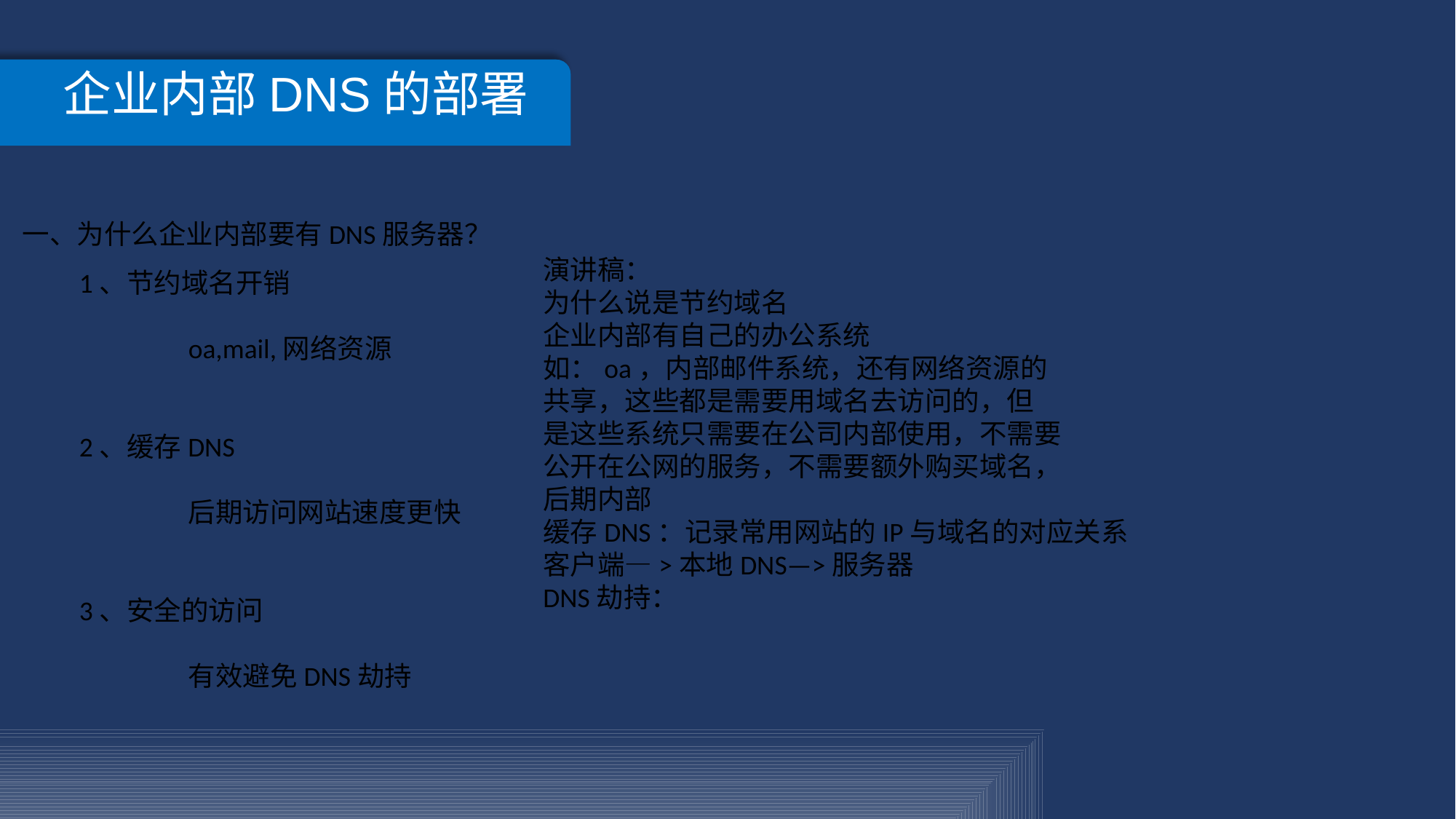

企业内部DNS的部署

一、为什么企业内部要有DNS服务器？
演讲稿：
为什么说是节约域名
企业内部有自己的办公系统
如：oa，内部邮件系统，还有网络资源的
共享，这些都是需要用域名去访问的，但
是这些系统只需要在公司内部使用，不需要
公开在公网的服务，不需要额外购买域名，
后期内部
缓存DNS：记录常用网站的IP与域名的对应关系
客户端—>本地DNS—>服务器
DNS劫持：
1、节约域名开销

	oa,mail,网络资源

2、缓存DNS

	后期访问网站速度更快

3、安全的访问

	有效避免DNS劫持